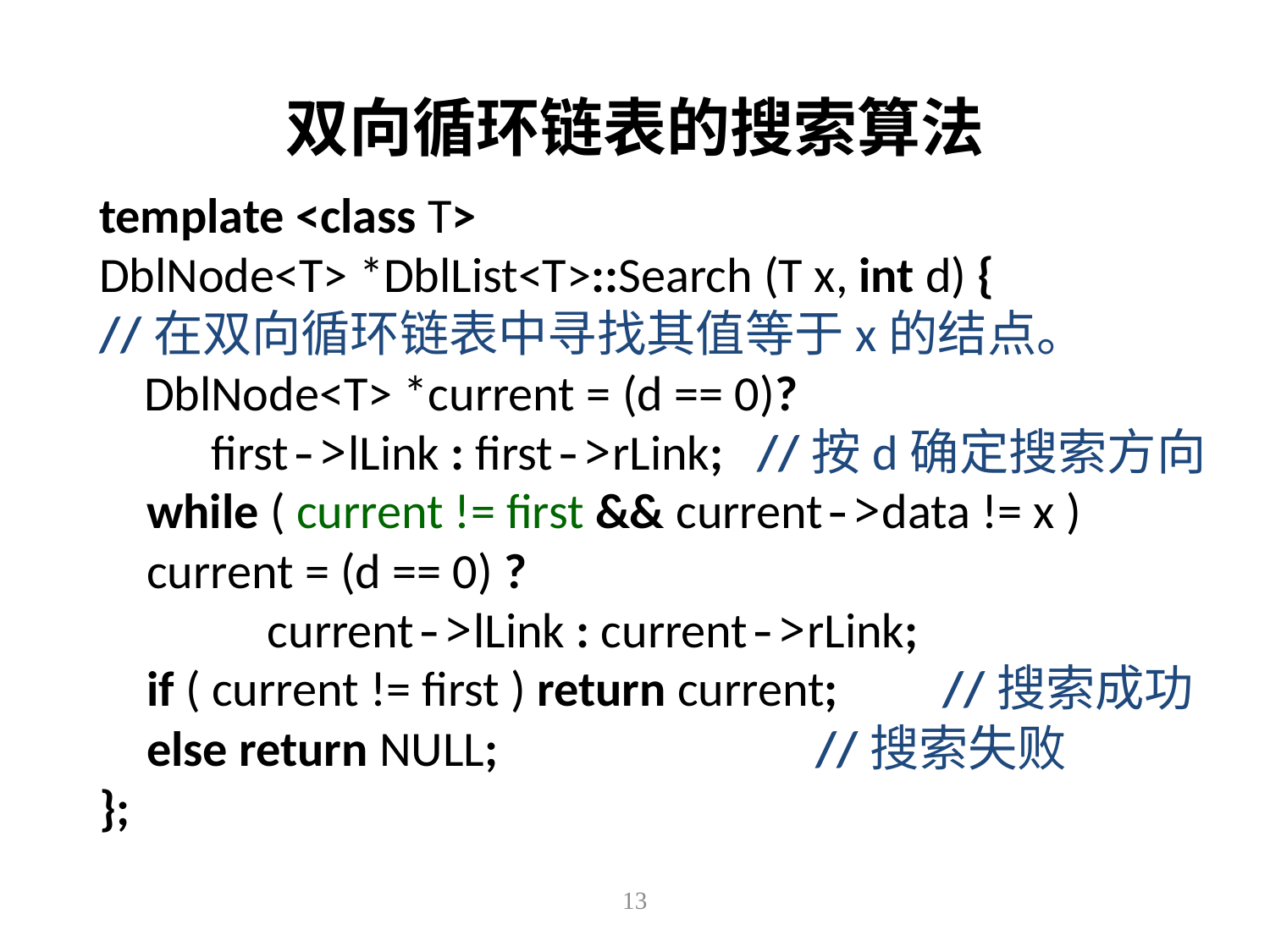

# 双向循环链表的搜索算法
template <class T>
DblNode<T> *DblList<T>::Search (T x, int d) {
//在双向循环链表中寻找其值等于x的结点。
    DblNode<T> *current = (d == 0)?
          first->lLink : first->rLink;   //按d确定搜索方向
	while ( current != first && current->data != x )	current = (d == 0) ?
               current->lLink : current->rLink;
	if ( current != first ) return current;	   //搜索成功
	else return NULL;			   //搜索失败
};
13